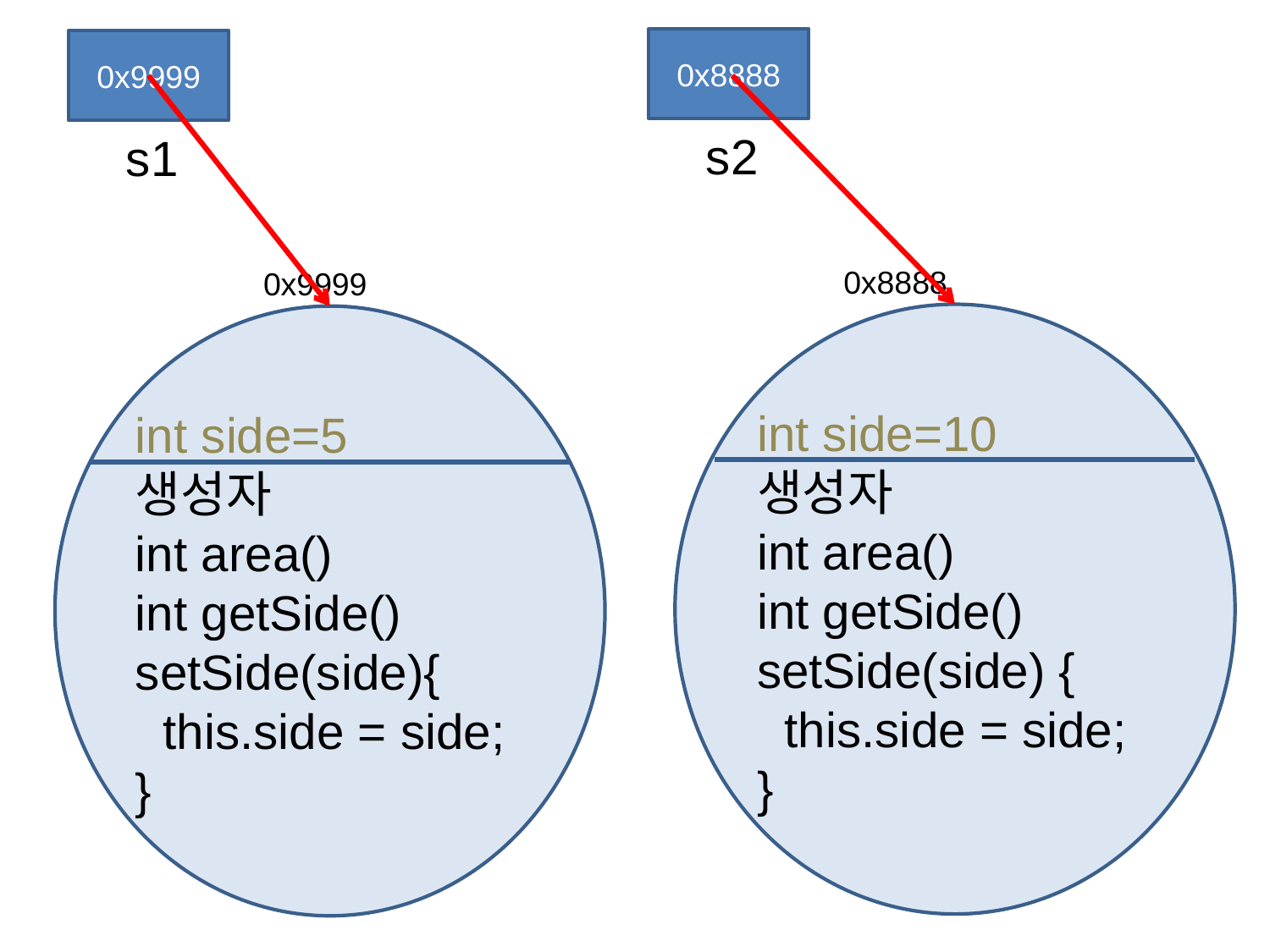

0x8888
0x9999
s2
s1
0x8888
0x9999
int side=10
생성자
int area()
int getSide()
setSide(side) {
  this.side = side;
}
int side=5
생성자
int area()
int getSide()
setSide(side){
  this.side = side;
}